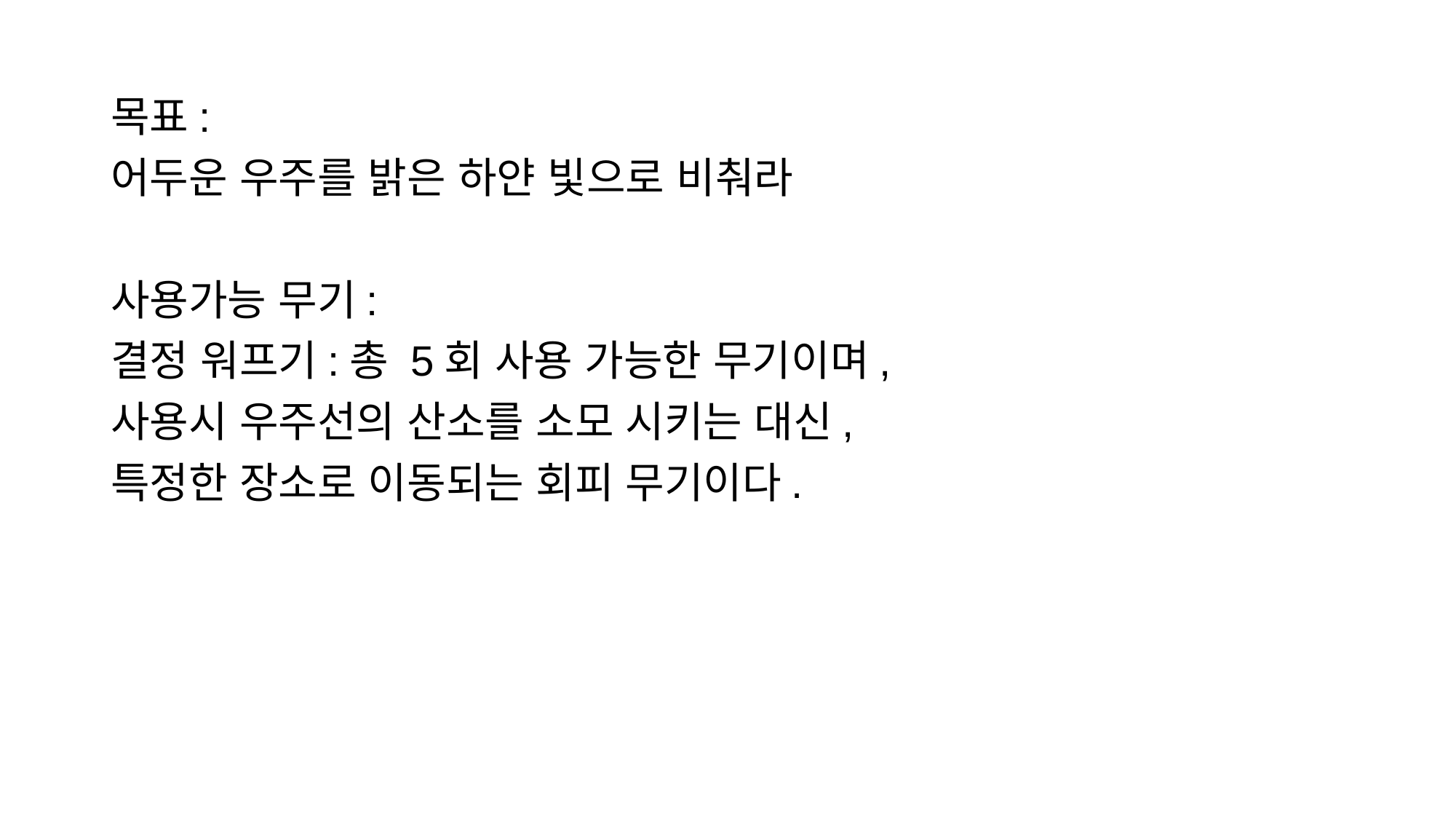

목표:
어두운 우주를 밝은 하얀 빛으로 비춰라

사용가능 무기:
결정 워프기:총 5회 사용 가능한 무기이며,
사용시 우주선의 산소를 소모 시키는 대신,
특정한 장소로 이동되는 회피 무기이다.